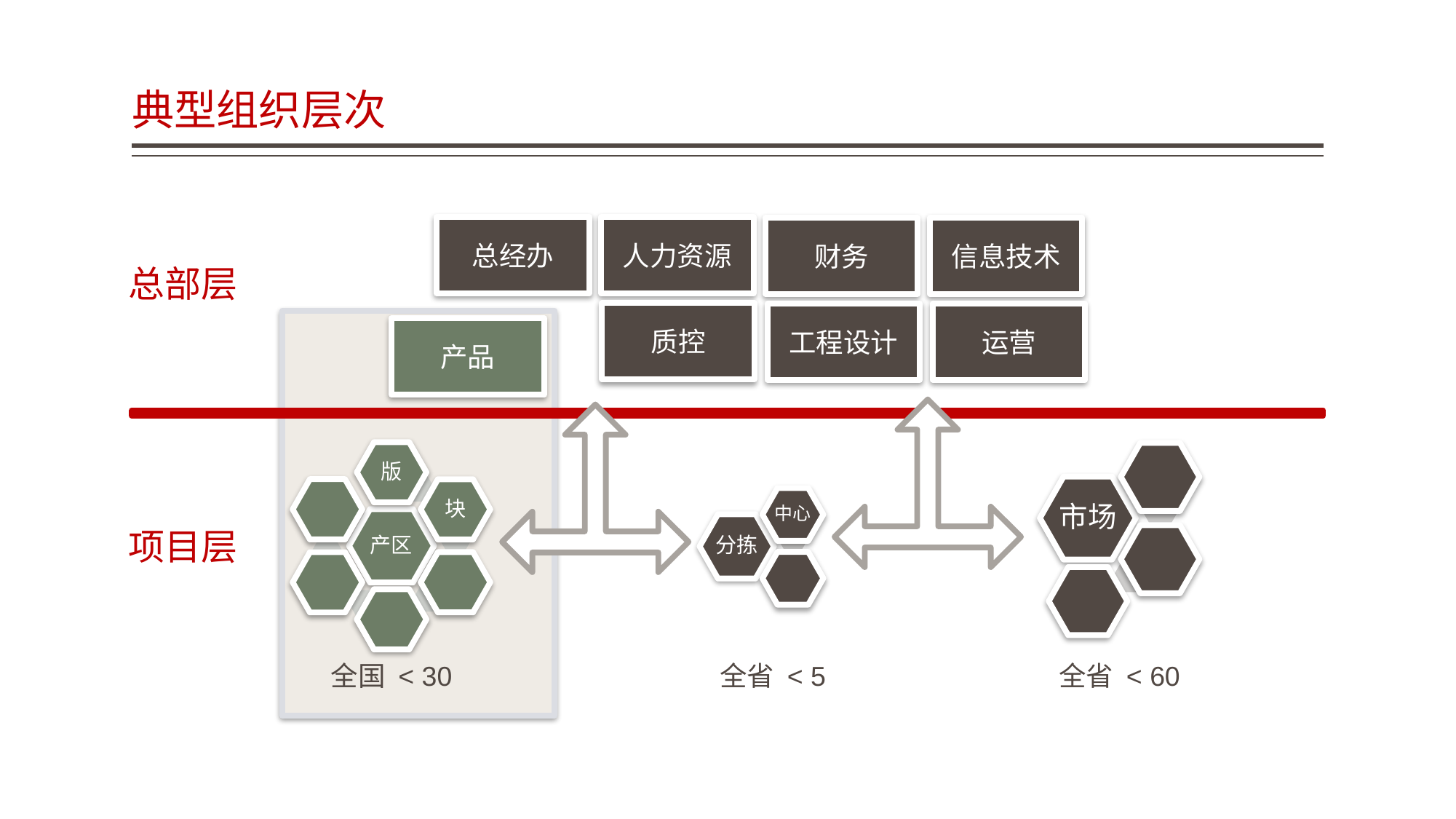

# 典型组织层次
总经办
人力资源
财务
信息技术
总部层
质控
工程设计
运营

产品

产区
版
块

市场

分拣
中心

项目层
全国 < 30
全省 < 5
全省 < 60